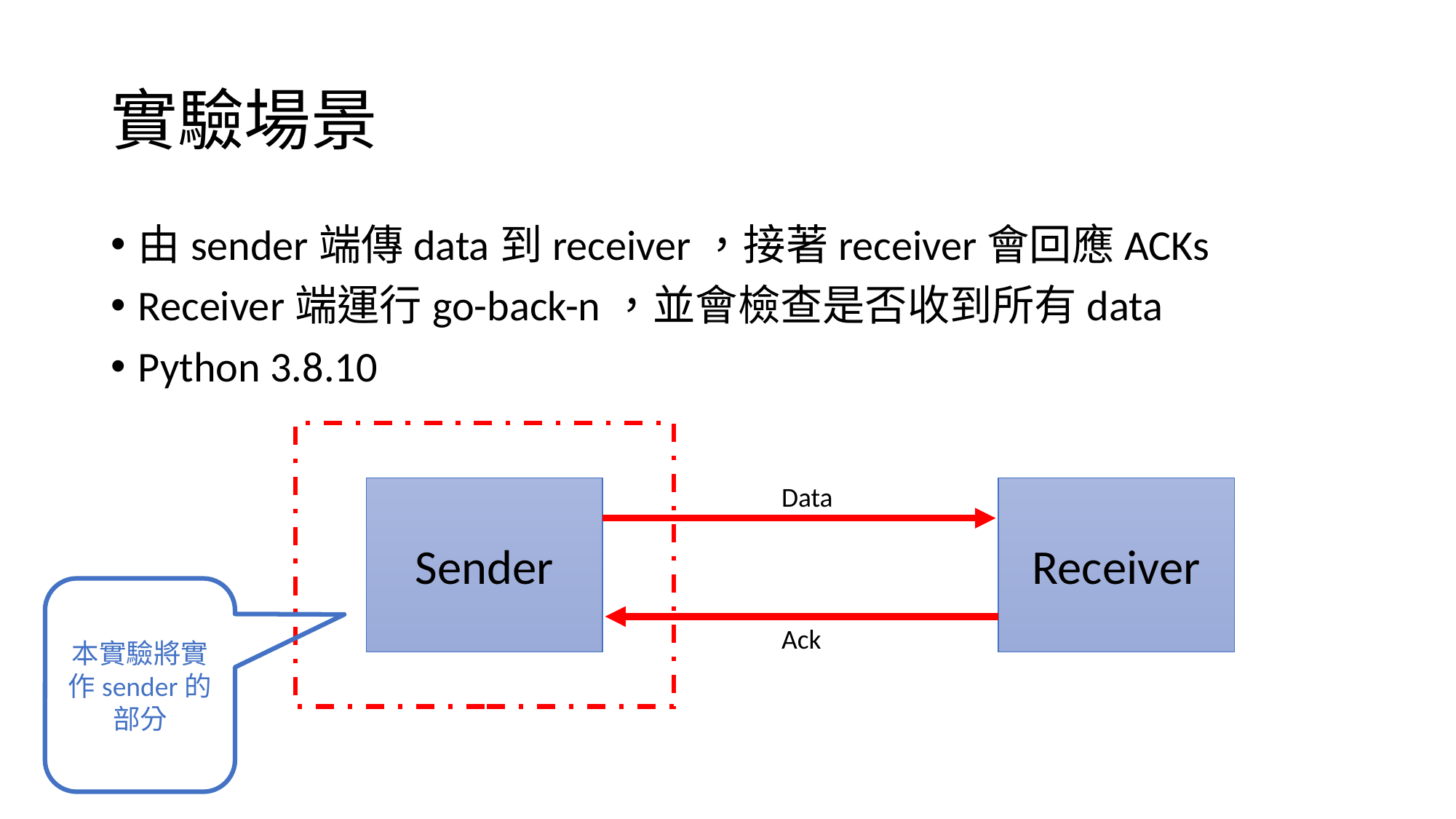

# 實驗場景
由sender端傳data到receiver，接著receiver會回應ACKs
Receiver端運行go-back-n，並會檢查是否收到所有data
Python 3.8.10

Data
Receiver
Sender
本實驗將實作sender的部分
Ack